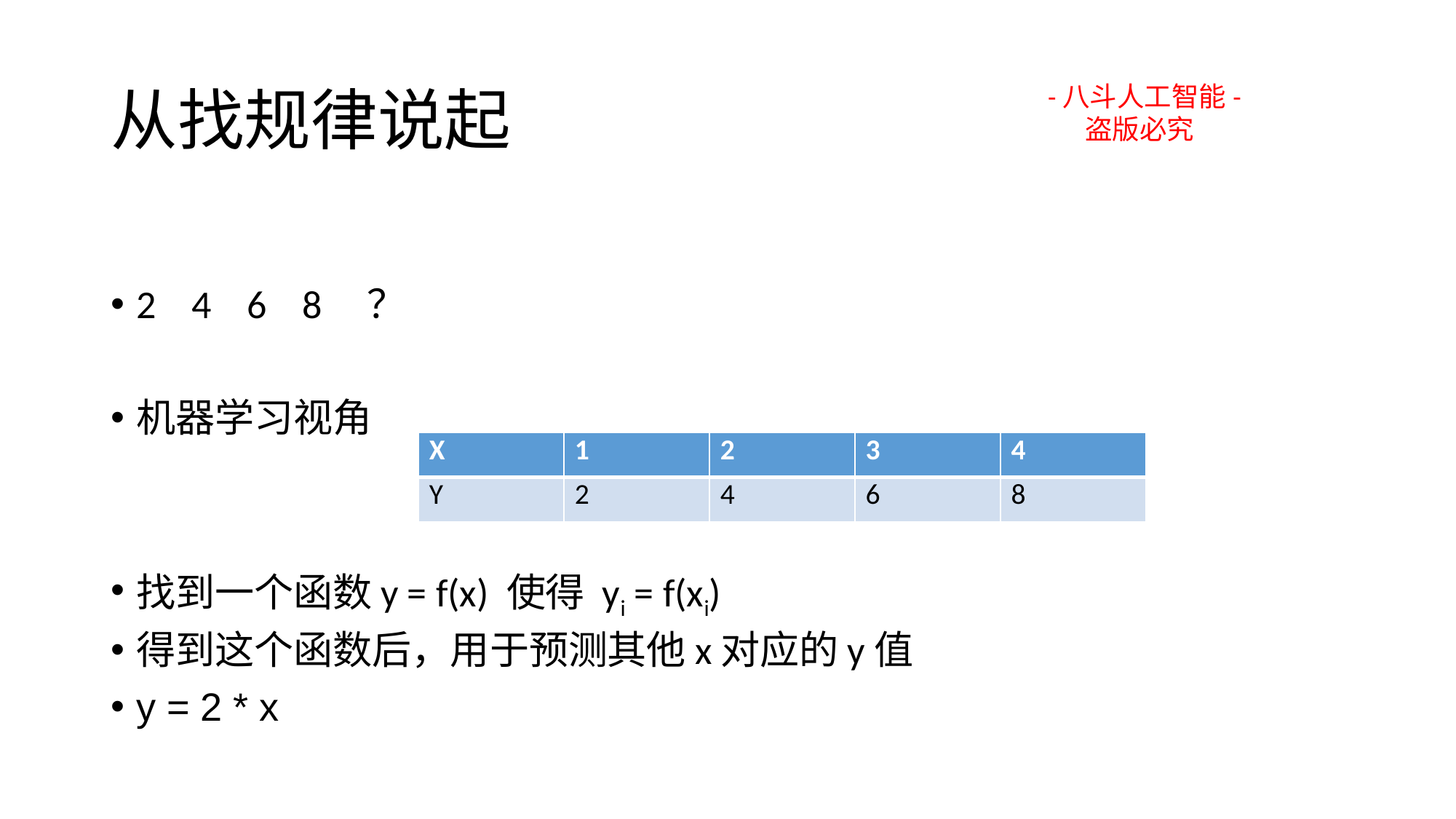

# 从找规律说起
-八斗人工智能-
     盗版必究

2    4    6    8    ？

机器学习视角

找到一个函数y = f(x) 使得 yi = f(xi)
得到这个函数后，用于预测其他x对应的y值
y = 2 * x
| X | 1 | 2 | 3 | 4 |
| --- | --- | --- | --- | --- |
| Y | 2 | 4 | 6 | 8 |